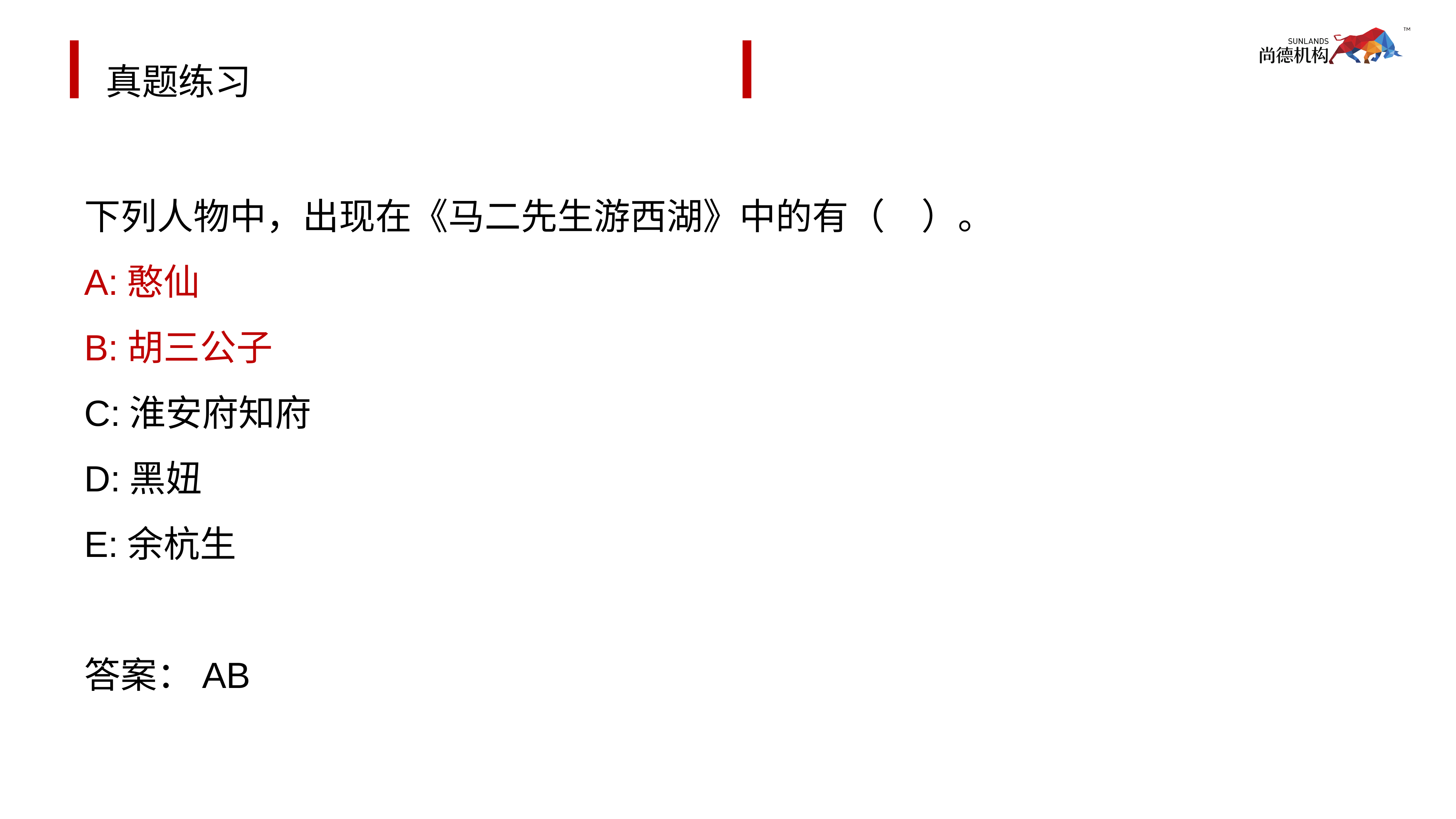

# 真题练习
下列人物中，出现在《马二先生游西湖》中的有（　）。
A:憨仙
B:胡三公子
C:淮安府知府
D:黑妞
E:余杭生

答案：AB